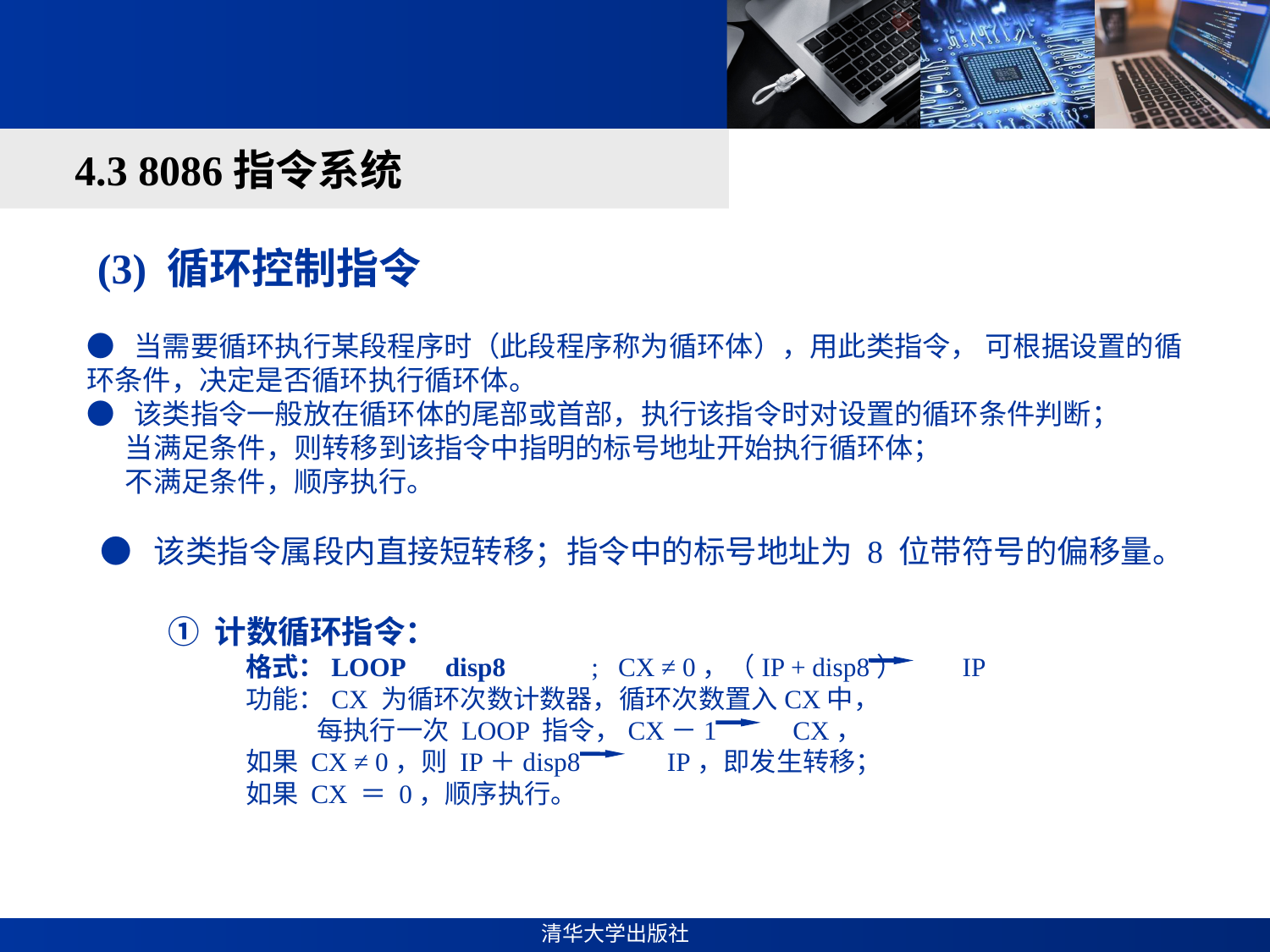

#
4.3 8086指令系统

(3) 循环控制指令
●  当需要循环执行某段程序时（此段程序称为循环体），用此类指令， 可根据设置的循环条件，决定是否循环执行循环体。
●  该类指令一般放在循环体的尾部或首部，执行该指令时对设置的循环条件判断；
     当满足条件，则转移到该指令中指明的标号地址开始执行循环体；
     不满足条件，顺序执行。
●  该类指令属段内直接短转移；指令中的标号地址为 8 位带符号的偏移量。
① 计数循环指令：
            格式：LOOP　disp8             ;   CX ≠ 0，（IP + disp8）         IP
            功能：CX 为循环次数计数器，循环次数置入CX中，
                        每执行一次 LOOP 指令，CX－1  　    CX，
            如果 CX ≠ 0，则 IP＋disp8　        IP，即发生转移；
            如果 CX ＝ 0，顺序执行。